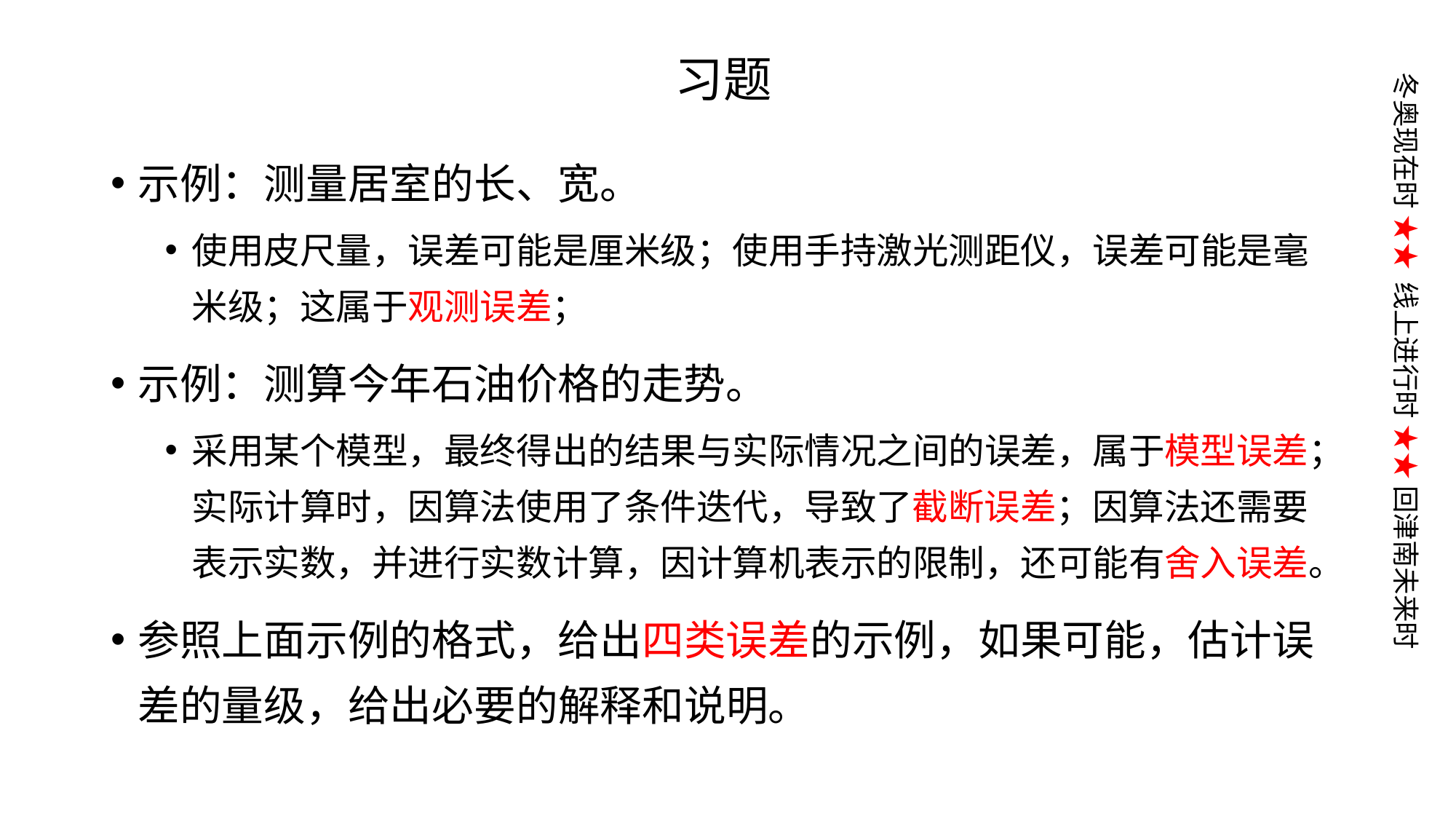

# 习题
示例：测量居室的长、宽。
使用皮尺量，误差可能是厘米级；使用手持激光测距仪，误差可能是毫米级；这属于观测误差；
示例：测算今年石油价格的走势。
采用某个模型，最终得出的结果与实际情况之间的误差，属于模型误差；实际计算时，因算法使用了条件迭代，导致了截断误差；因算法还需要表示实数，并进行实数计算，因计算机表示的限制，还可能有舍入误差。
参照上面示例的格式，给出四类误差的示例，如果可能，估计误差的量级，给出必要的解释和说明。